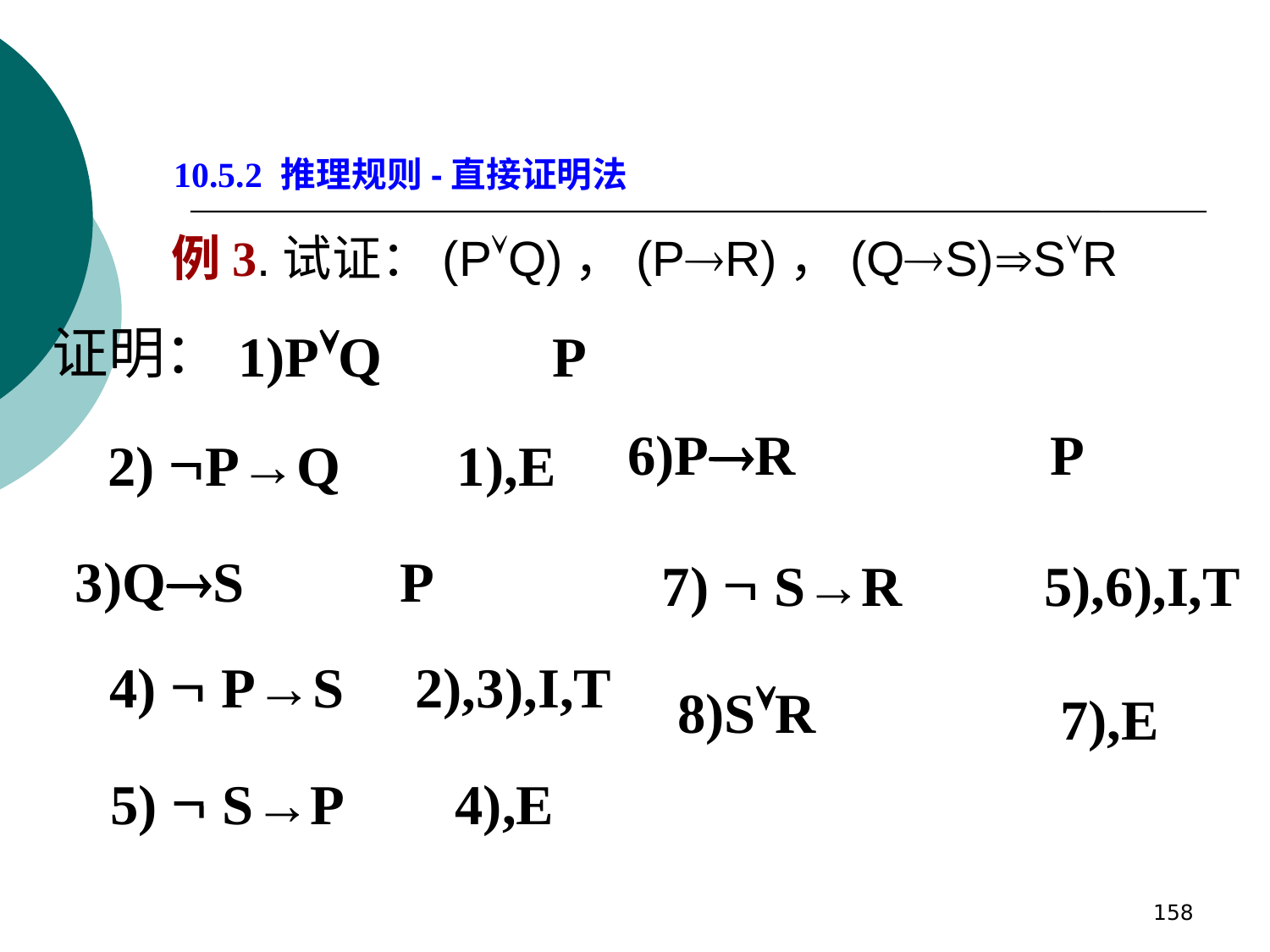

10.5.2 推理规则-直接证明法
例3.试证：(P∨Q)，(P→R)，(Q→S)⇒S∨R
 证明：
1)P∨Q            P
6)P→R                  P
2) ¬P→Q
1),E
3)	Q→S           P
7) ¬ S→R          5),6),I,T
4) ¬ P→S
2),3),I,T
8)S∨R
7),E
5) ¬ S→P        4),E
158